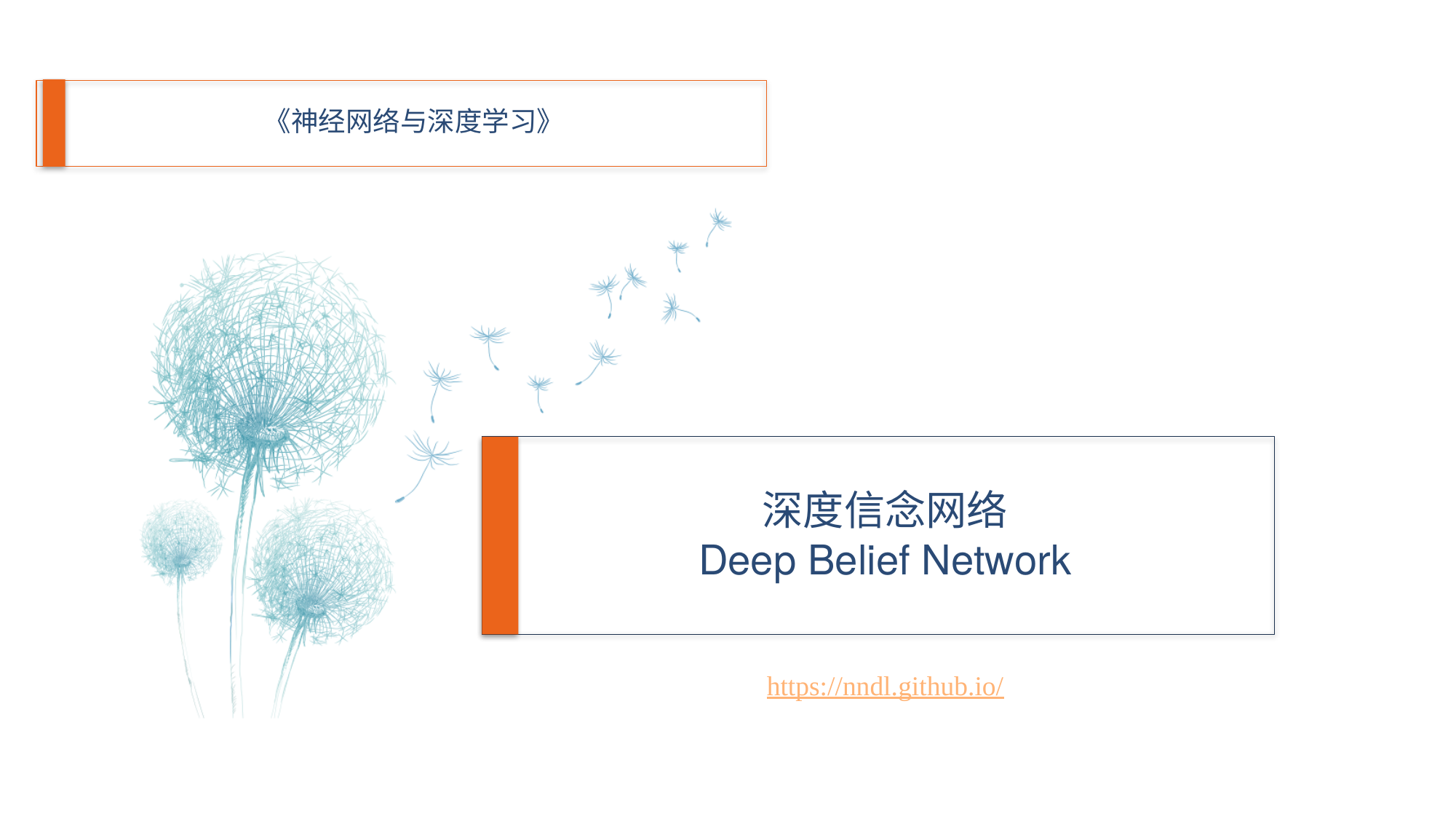

《神经网络与深度学习》
# 深度信念网络 Deep Belief Network
https://nndl.github.io/